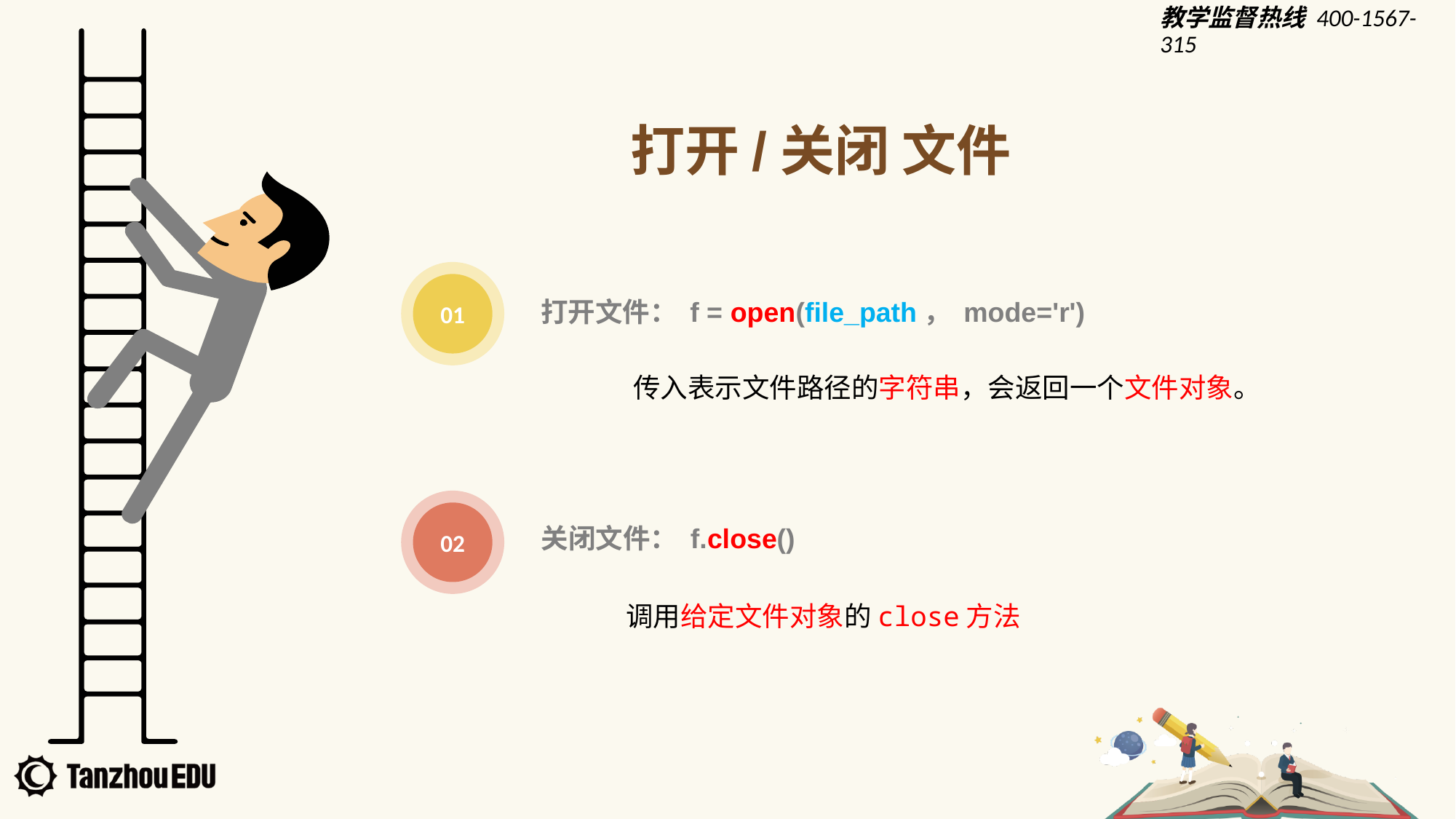

打开/关闭 文件

01
打开文件： f = open(file_path， mode='r')
传入表示文件路径的字符串，会返回一个文件对象。

02
关闭文件： f.close()
调用给定文件对象的close方法